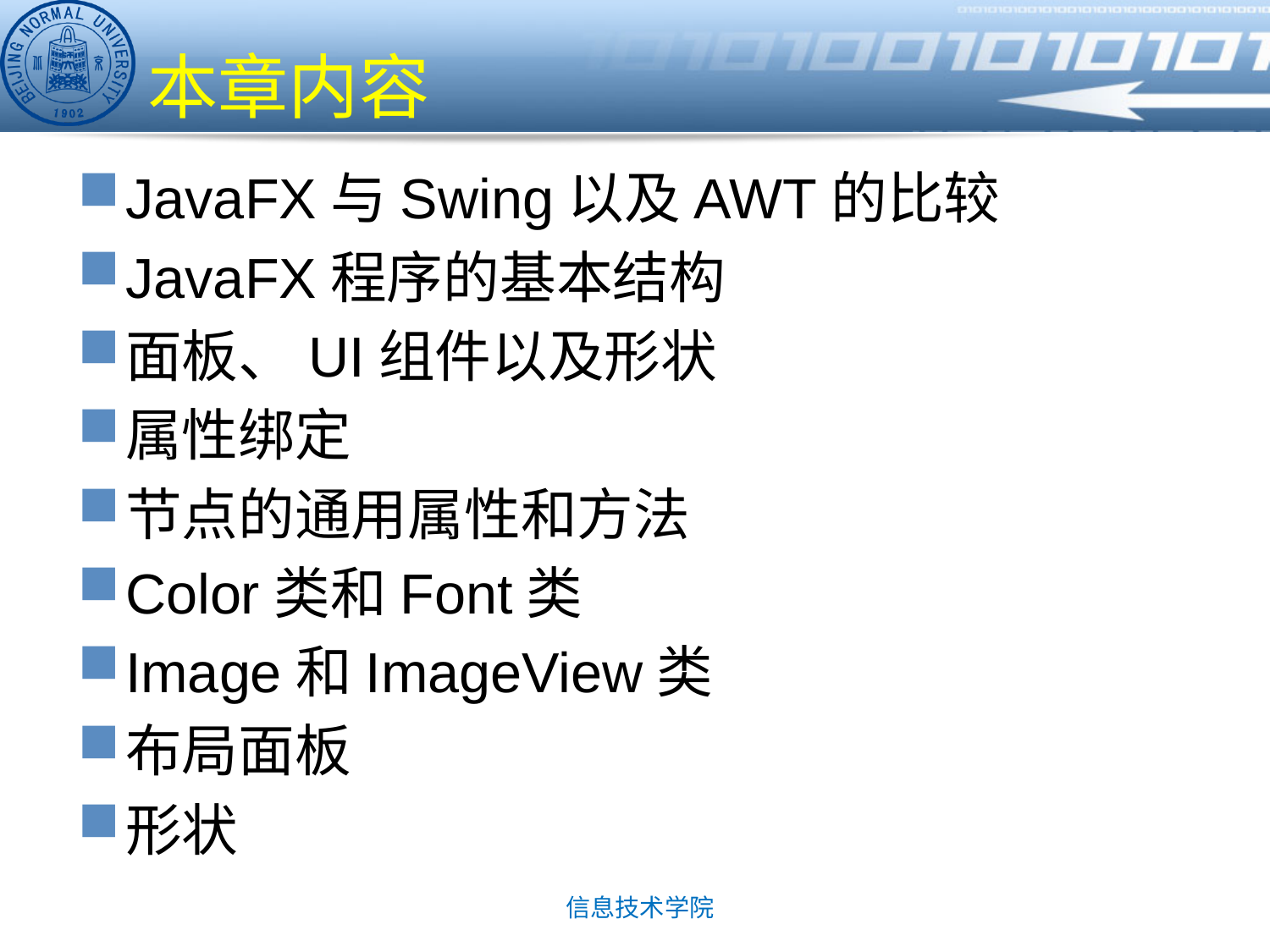

# 本章内容
JavaFX与Swing以及AWT的比较
JavaFX程序的基本结构
面板、UI组件以及形状
属性绑定
节点的通用属性和方法
Color类和Font类
Image和ImageView类
布局面板
形状